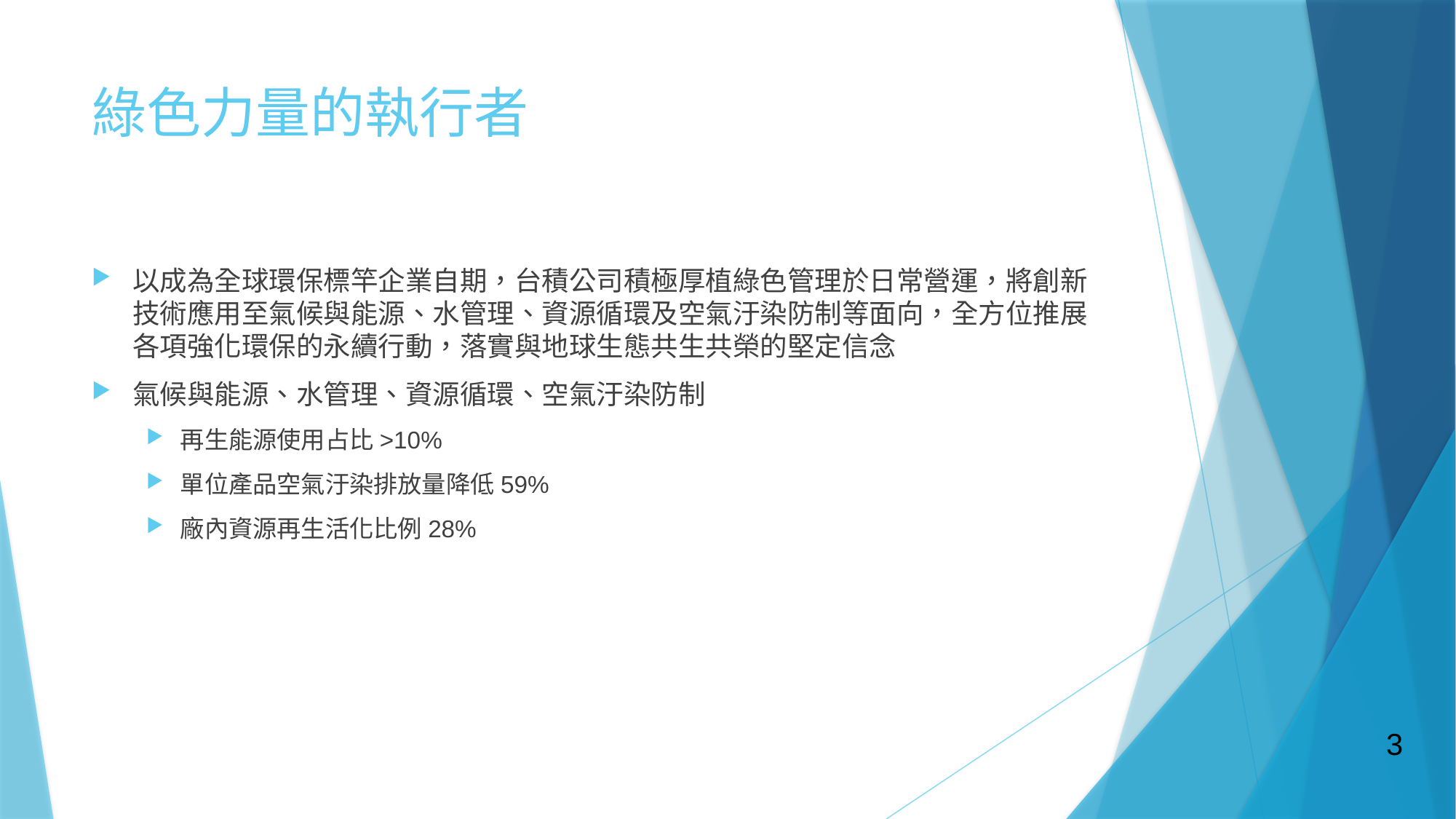

# 綠色力量的執行者
以成為全球環保標竿企業自期，台積公司積極厚植綠色管理於日常營運，將創新技術應用至氣候與能源、水管理、資源循環及空氣汙染防制等面向，全方位推展各項強化環保的永續行動，落實與地球生態共生共榮的堅定信念
氣候與能源、水管理、資源循環、空氣汙染防制
再生能源使用占比>10%
單位產品空氣汙染排放量降低59%
廠內資源再生活化比例28%
3